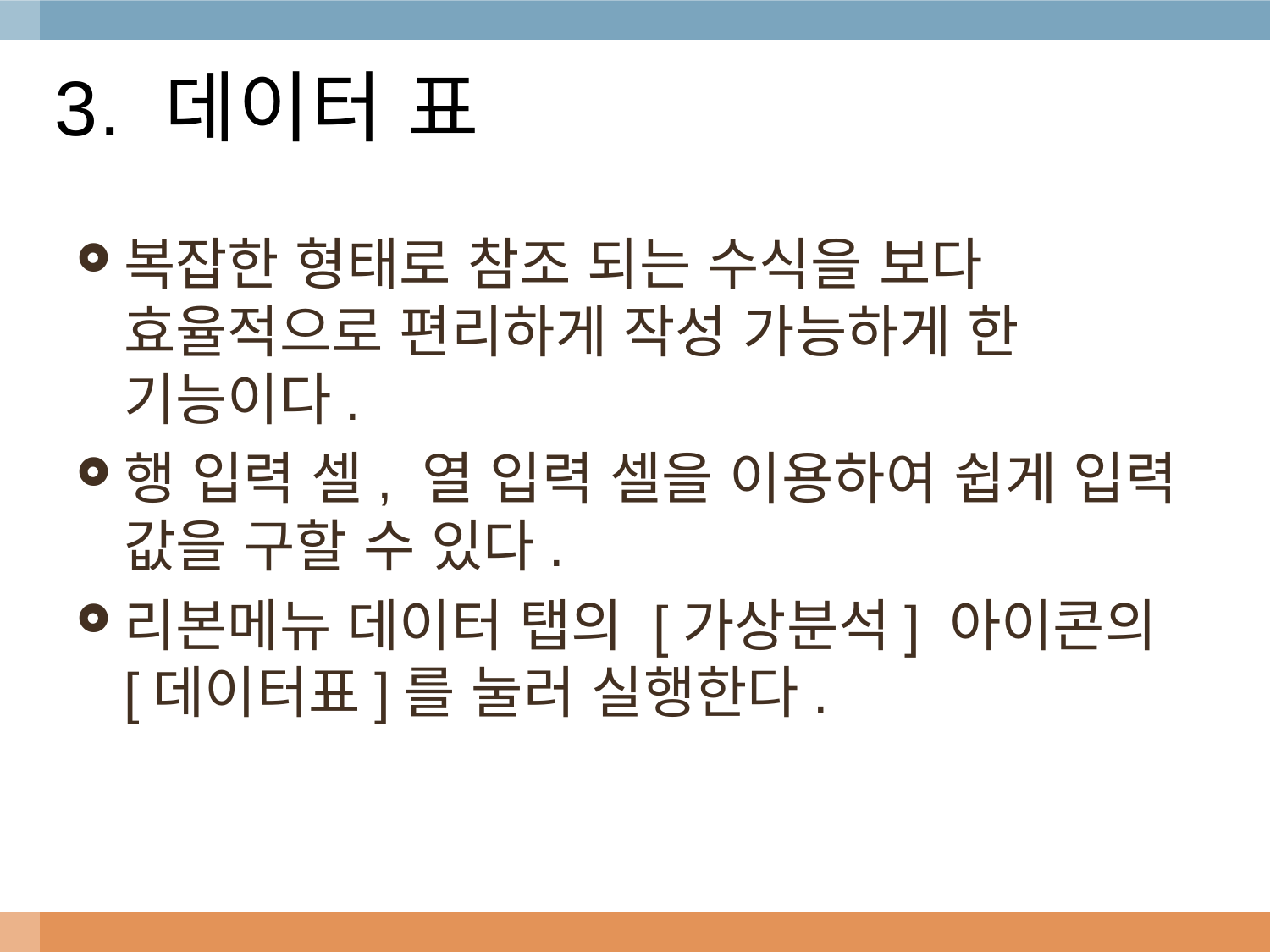

# 3. 데이터 표
복잡한 형태로 참조 되는 수식을 보다 효율적으로 편리하게 작성 가능하게 한 기능이다.
행 입력 셀, 열 입력 셀을 이용하여 쉽게 입력 값을 구할 수 있다.
리본메뉴 데이터 탭의 [가상분석] 아이콘의 [데이터표]를 눌러 실행한다.